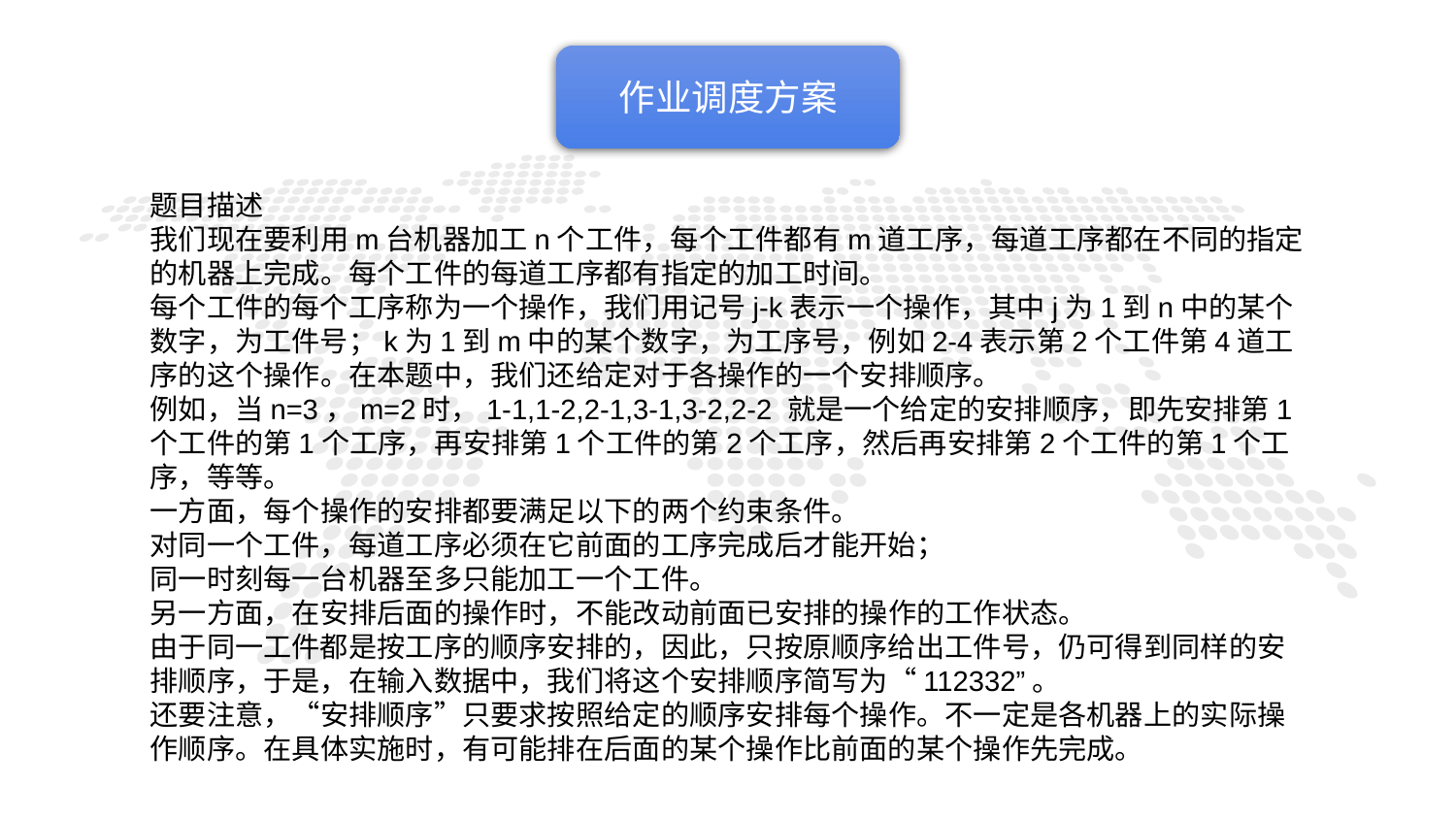

作业调度方案
题目描述
我们现在要利用m台机器加工n个工件，每个工件都有m道工序，每道工序都在不同的指定的机器上完成。每个工件的每道工序都有指定的加工时间。
每个工件的每个工序称为一个操作，我们用记号j-k表示一个操作，其中j为1到n中的某个数字，为工件号；k为1到m中的某个数字，为工序号，例如2-4表示第2个工件第4道工序的这个操作。在本题中，我们还给定对于各操作的一个安排顺序。
例如，当n=3，m=2时，1-1,1-2,2-1,3-1,3-2,2-2 就是一个给定的安排顺序，即先安排第1个工件的第1个工序，再安排第1个工件的第2个工序，然后再安排第2个工件的第1个工序，等等。
一方面，每个操作的安排都要满足以下的两个约束条件。
对同一个工件，每道工序必须在它前面的工序完成后才能开始；
同一时刻每一台机器至多只能加工一个工件。
另一方面，在安排后面的操作时，不能改动前面已安排的操作的工作状态。
由于同一工件都是按工序的顺序安排的，因此，只按原顺序给出工件号，仍可得到同样的安排顺序，于是，在输入数据中，我们将这个安排顺序简写为“112332”。
还要注意，“安排顺序”只要求按照给定的顺序安排每个操作。不一定是各机器上的实际操作顺序。在具体实施时，有可能排在后面的某个操作比前面的某个操作先完成。